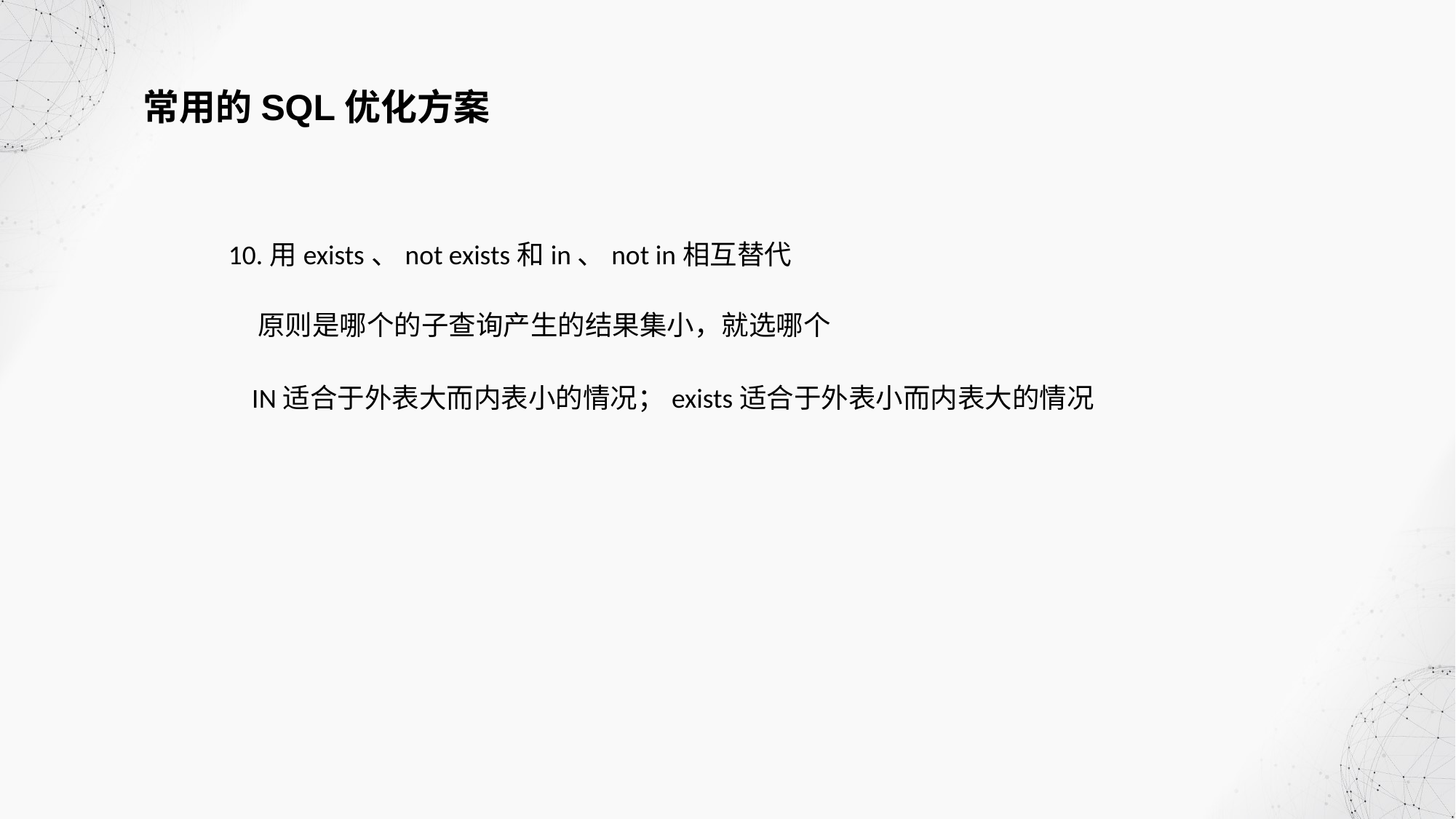

常用的SQL优化方案

10.用exists、not exists和in、not in相互替代
原则是哪个的子查询产生的结果集小，就选哪个
IN适合于外表大而内表小的情况；exists适合于外表小而内表大的情况